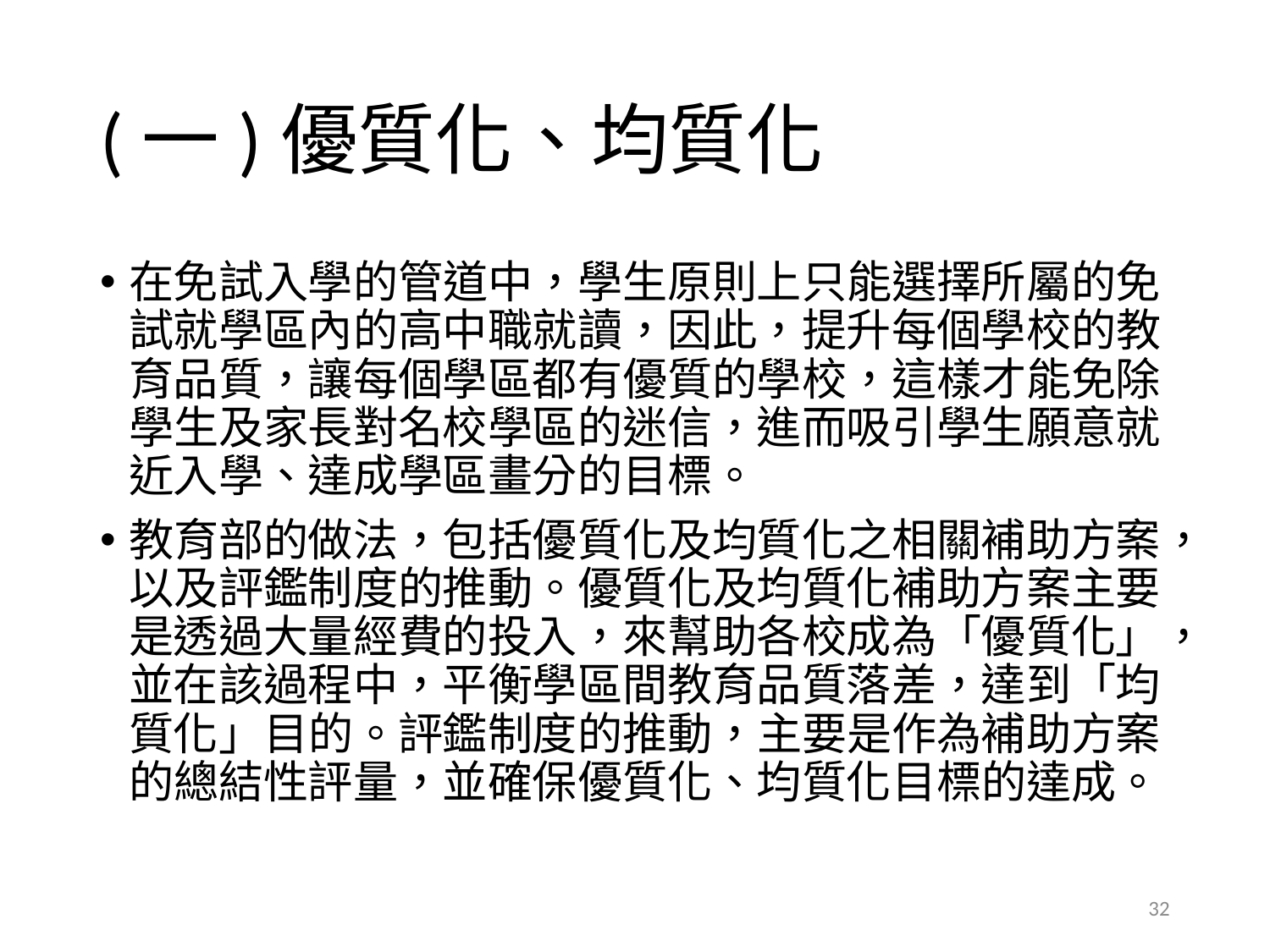

# (一)優質化、均質化
在免試入學的管道中，學生原則上只能選擇所屬的免試就學區內的高中職就讀，因此，提升每個學校的教育品質，讓每個學區都有優質的學校，這樣才能免除學生及家長對名校學區的迷信，進而吸引學生願意就近入學、達成學區畫分的目標。
教育部的做法，包括優質化及均質化之相關補助方案，以及評鑑制度的推動。優質化及均質化補助方案主要是透過大量經費的投入，來幫助各校成為「優質化」，並在該過程中，平衡學區間教育品質落差，達到「均質化」目的。評鑑制度的推動，主要是作為補助方案的總結性評量，並確保優質化、均質化目標的達成。

32